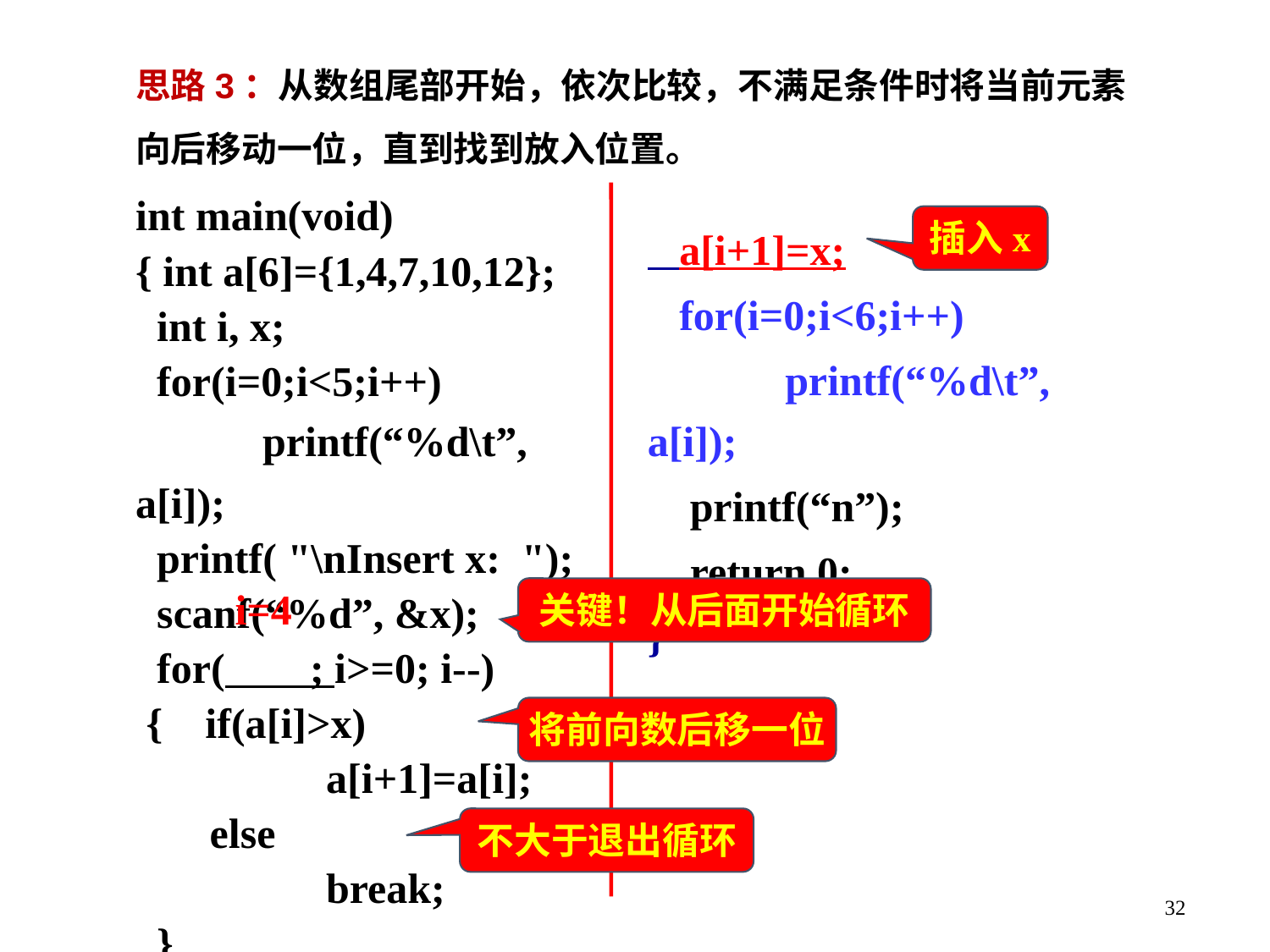

思路3：从数组尾部开始，依次比较，不满足条件时将当前元素向后移动一位，直到找到放入位置。

int main(void)
{ int a[6]={1,4,7,10,12};
  int i, x;
  for(i=0;i<5;i++)
	printf(“%d\t”, a[i]);
  printf( "\nInsert x:  ");
  scanf(“%d”, &x);
  for(        ; i>=0; i--)
 {    if(a[i]>x)
	      a[i+1]=a[i];
       else
	      break;
  }
   a[i+1]=x;
   for(i=0;i<6;i++)
	 printf(“%d\t”, a[i]);
    printf(“n”);
    return 0;
}
插入x
i=4
关键！从后面开始循环
将前向数后移一位
不大于退出循环
32